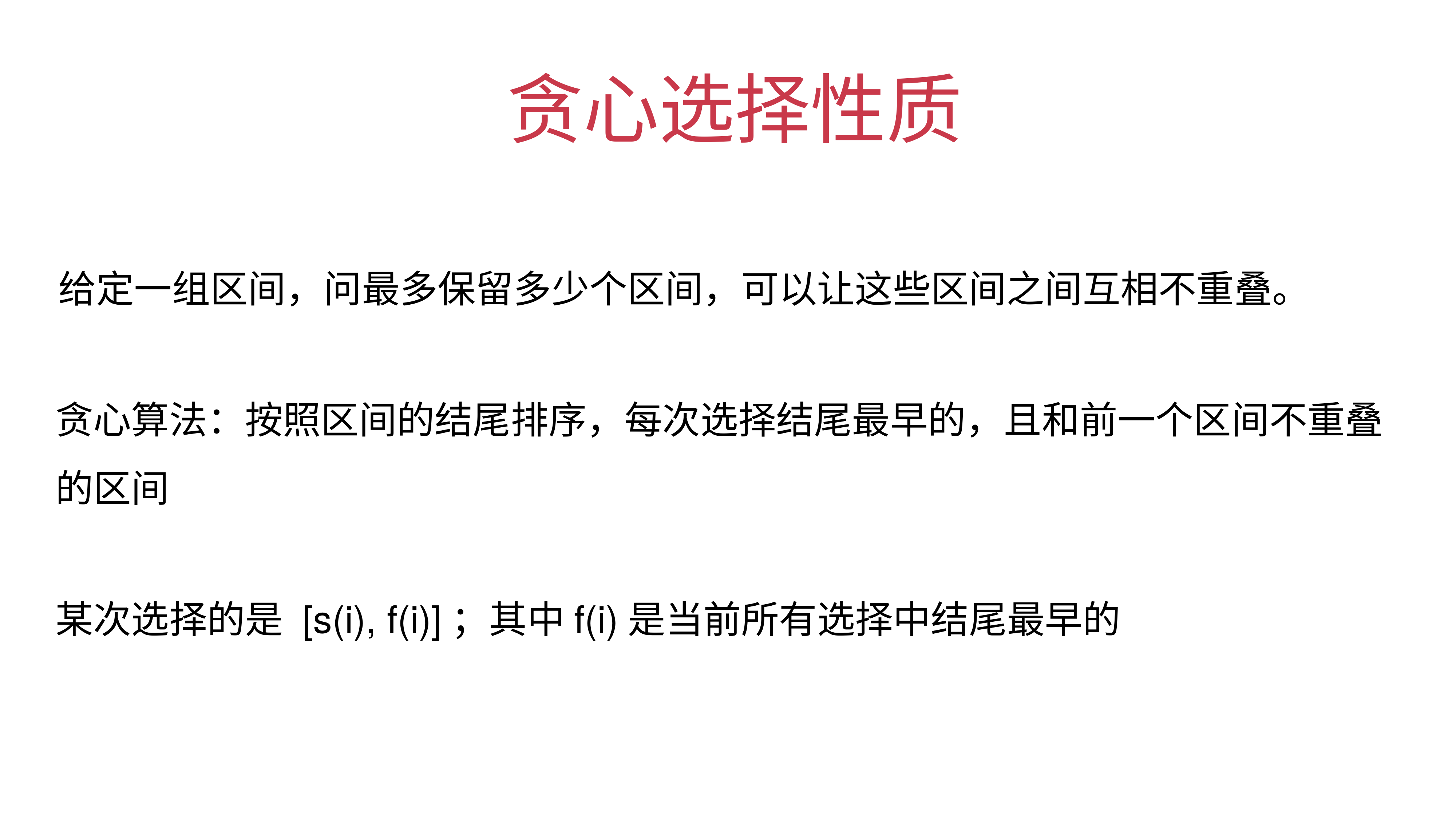

# 贪心选择性质
给定一组区间，问最多保留多少个区间，可以让这些区间之间互相不重叠。
贪心算法：按照区间的结尾排序，每次选择结尾最早的，且和前一个区间不重叠的区间
某次选择的是 [s(i), f(i)]；其中f(i)是当前所有选择中结尾最早的